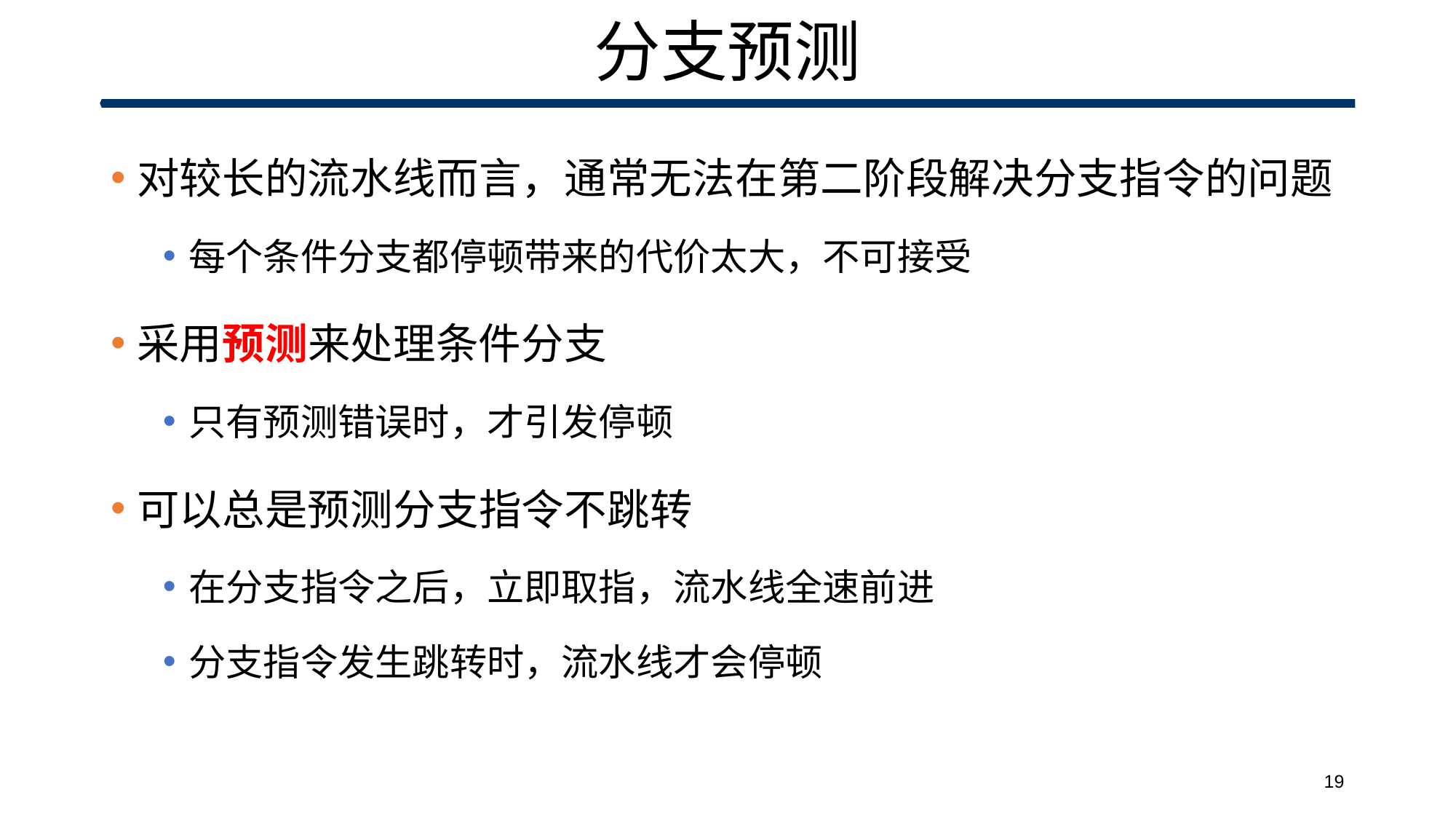

# 分支预测
对较长的流水线而言，通常无法在第二阶段解决分支指令的问题
每个条件分支都停顿带来的代价太大，不可接受
采用预测来处理条件分支
只有预测错误时，才引发停顿
可以总是预测分支指令不跳转
在分支指令之后，立即取指，流水线全速前进
分支指令发生跳转时，流水线才会停顿
19